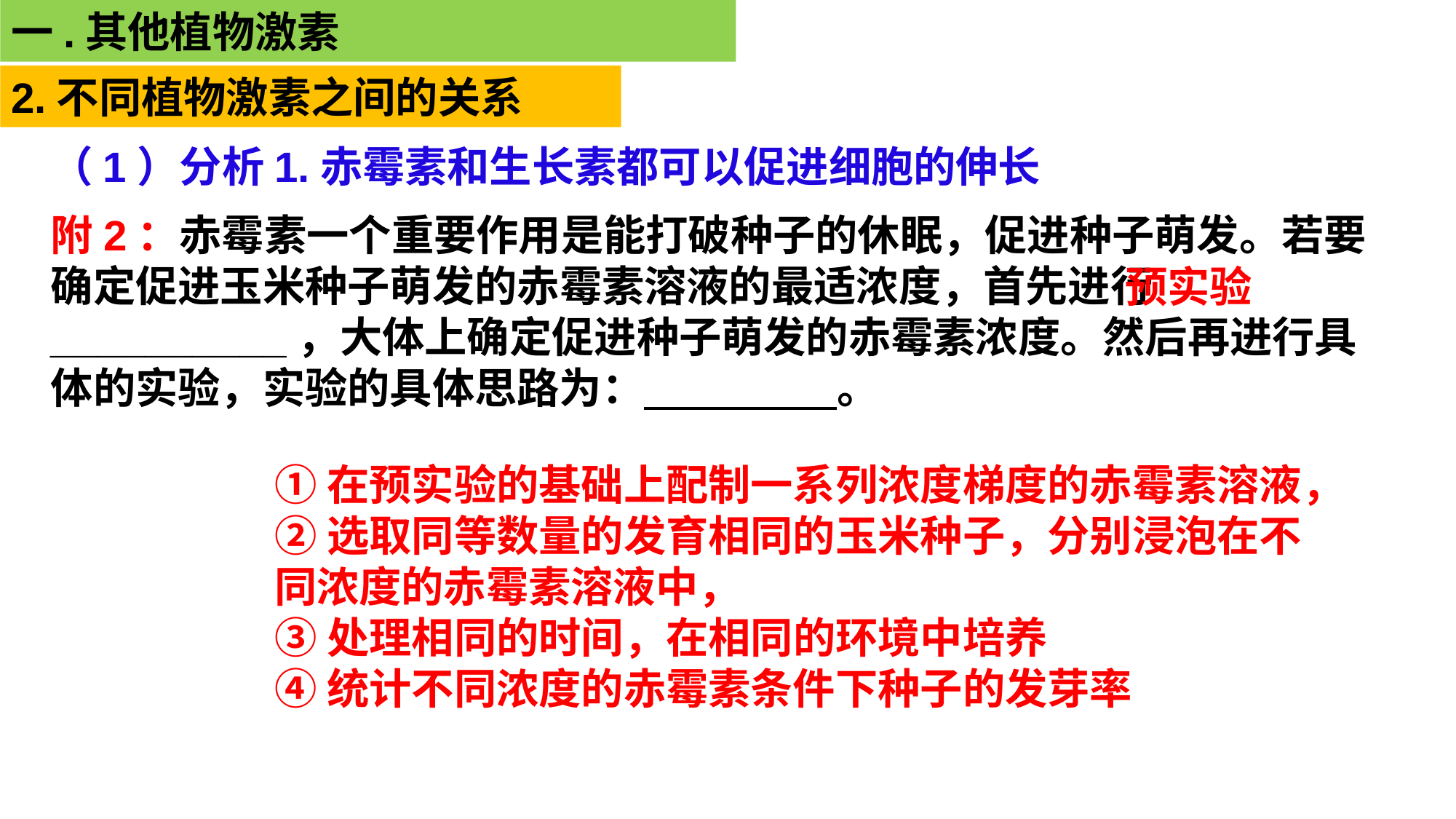

一.其他植物激素
2.不同植物激素之间的关系
（1）分析1.赤霉素和生长素都可以促进细胞的伸长
附2：赤霉素一个重要作用是能打破种子的休眠，促进种子萌发。若要确定促进玉米种子萌发的赤霉素溶液的最适浓度，首先进行__________，大体上确定促进种子萌发的赤霉素浓度。然后再进行具体的实验，实验的具体思路为：                    。
预实验
①在预实验的基础上配制一系列浓度梯度的赤霉素溶液，
②选取同等数量的发育相同的玉米种子，分别浸泡在不同浓度的赤霉素溶液中，
③处理相同的时间，在相同的环境中培养
④统计不同浓度的赤霉素条件下种子的发芽率